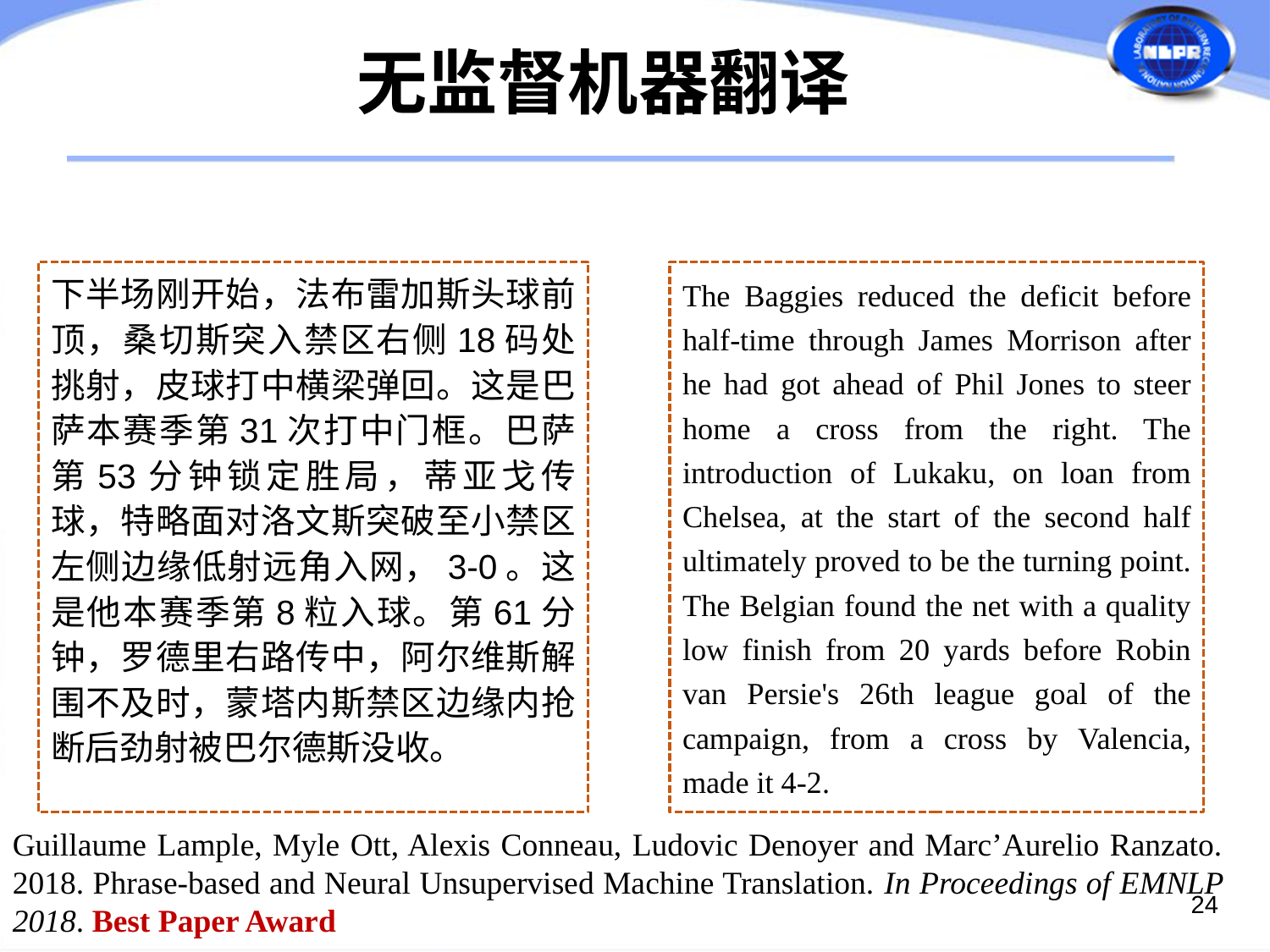

无监督机器翻译
下半场刚开始，法布雷加斯头球前顶，桑切斯突入禁区右侧18码处挑射，皮球打中横梁弹回。这是巴萨本赛季第31次打中门框。巴萨第53分钟锁定胜局，蒂亚戈传球，特略面对洛文斯突破至小禁区左侧边缘低射远角入网，3-0。这是他本赛季第8粒入球。第61分钟，罗德里右路传中，阿尔维斯解围不及时，蒙塔内斯禁区边缘内抢断后劲射被巴尔德斯没收。
The Baggies reduced the deficit before half-time through James Morrison after he had got ahead of Phil Jones to steer home a cross from the right. The introduction of Lukaku, on loan from Chelsea, at the start of the second half ultimately proved to be the turning point. The Belgian found the net with a quality low finish from 20 yards before Robin van Persie's 26th league goal of the campaign, from a cross by Valencia, made it 4-2.
Guillaume Lample, Myle Ott, Alexis Conneau, Ludovic Denoyer and Marc’Aurelio Ranzato. 2018. Phrase-based and Neural Unsupervised Machine Translation. In Proceedings of EMNLP 2018. Best Paper Award
24